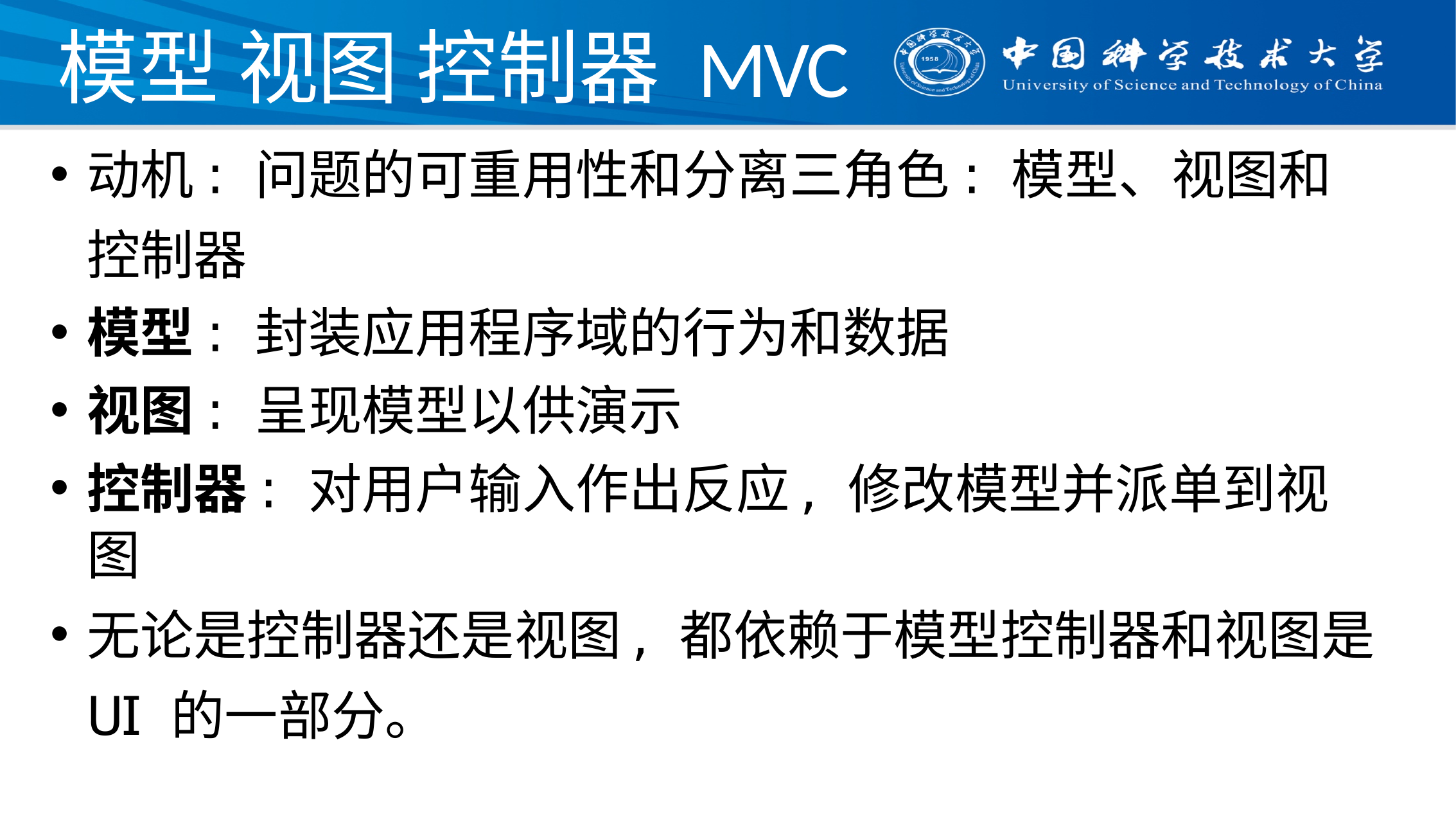

# 模型 视图 控制器 MVC
动机: 问题的可重用性和分离三角色: 模型、视图和控制器
模型: 封装应用程序域的行为和数据
视图: 呈现模型以供演示
控制器: 对用户输入作出反应, 修改模型并派单到视图
无论是控制器还是视图, 都依赖于模型控制器和视图是 UI 的一部分。